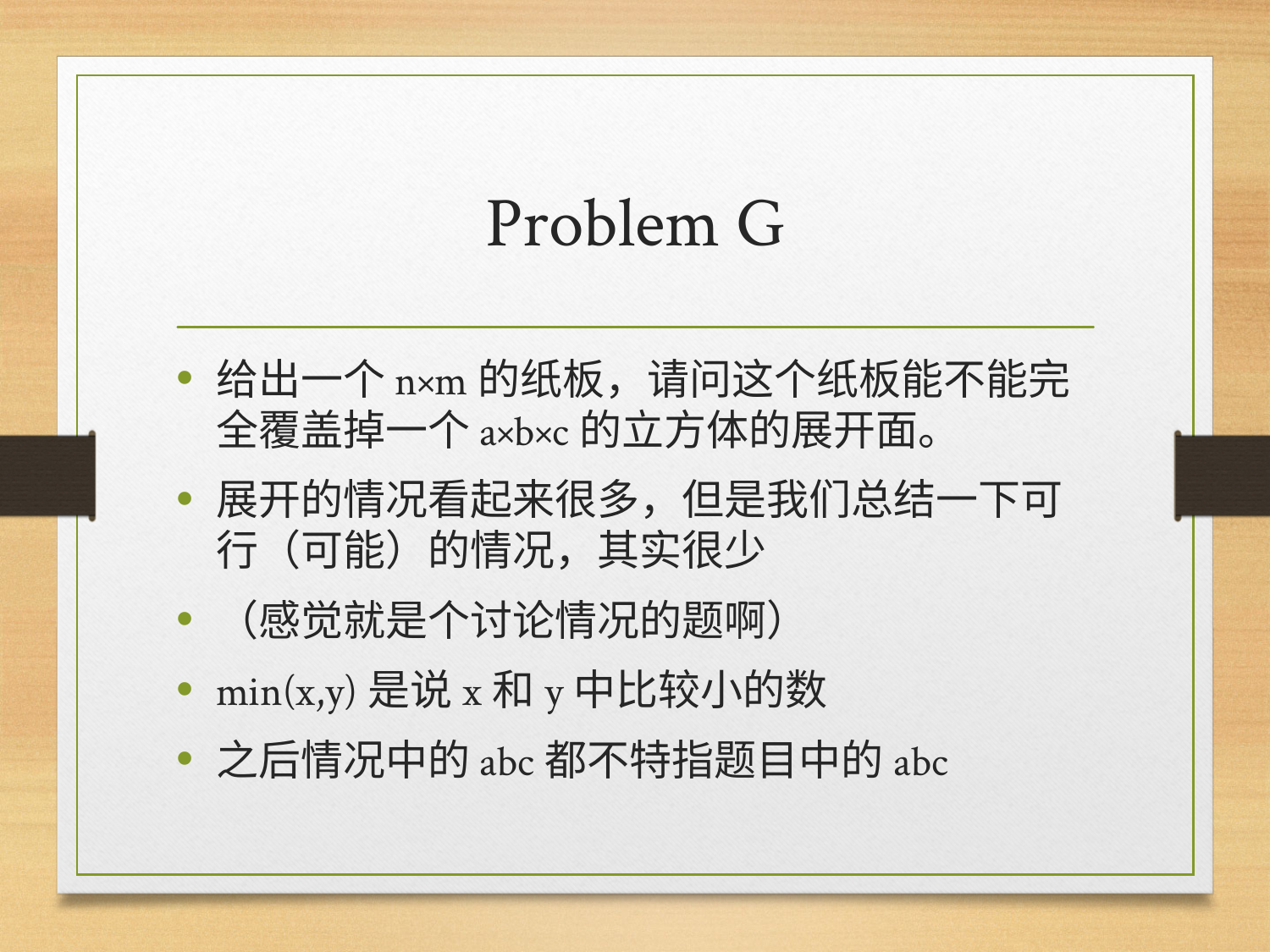

# Problem G
给出一个n×m的纸板，请问这个纸板能不能完全覆盖掉一个a×b×c的立方体的展开面。
展开的情况看起来很多，但是我们总结一下可行（可能）的情况，其实很少
（感觉就是个讨论情况的题啊）
min(x,y)是说x和y中比较小的数
之后情况中的abc都不特指题目中的abc